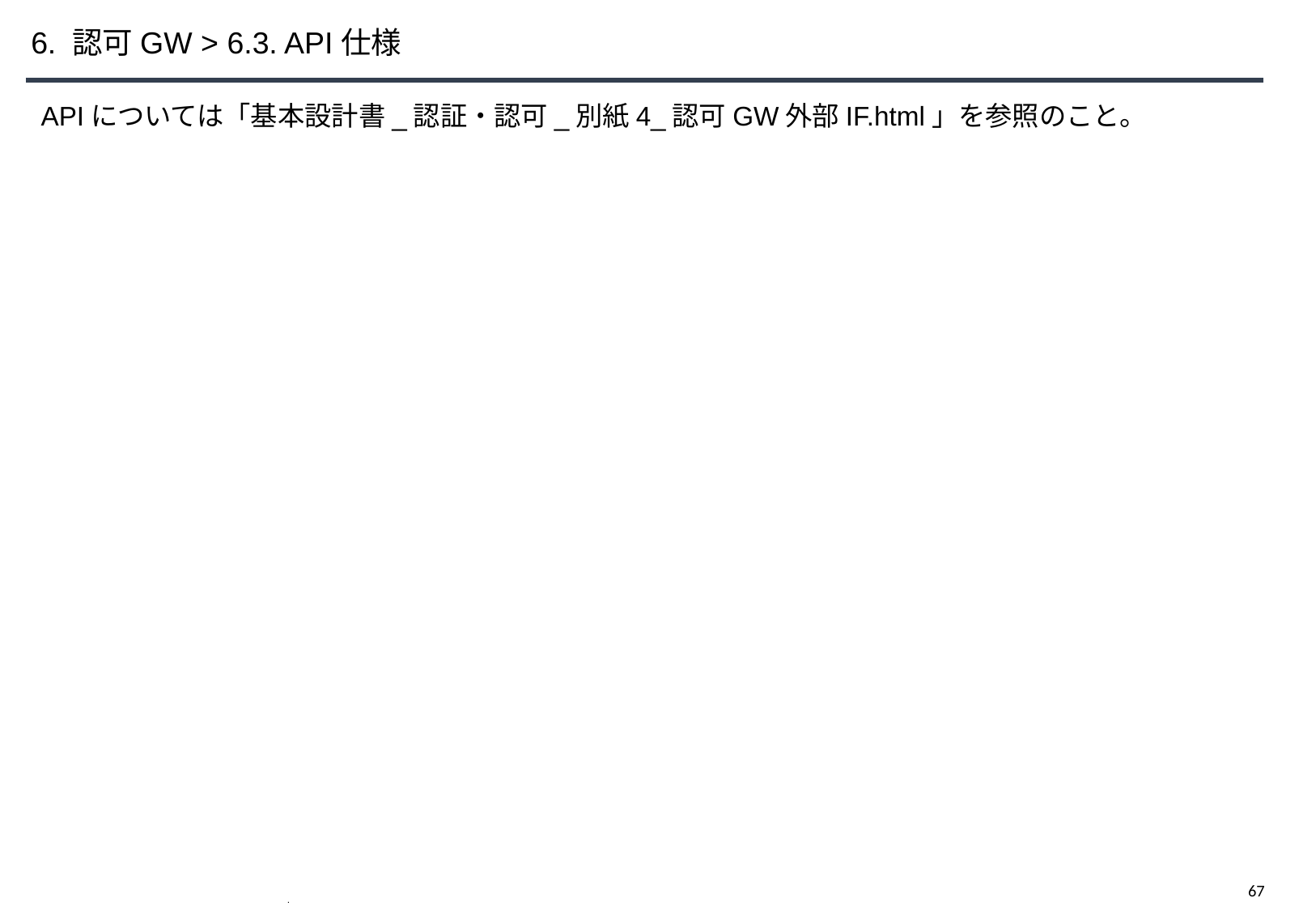

# 6. 認可GW > 6.3. API仕様
APIについては「基本設計書_認証・認可_別紙4_認可GW外部IF.html」を参照のこと。